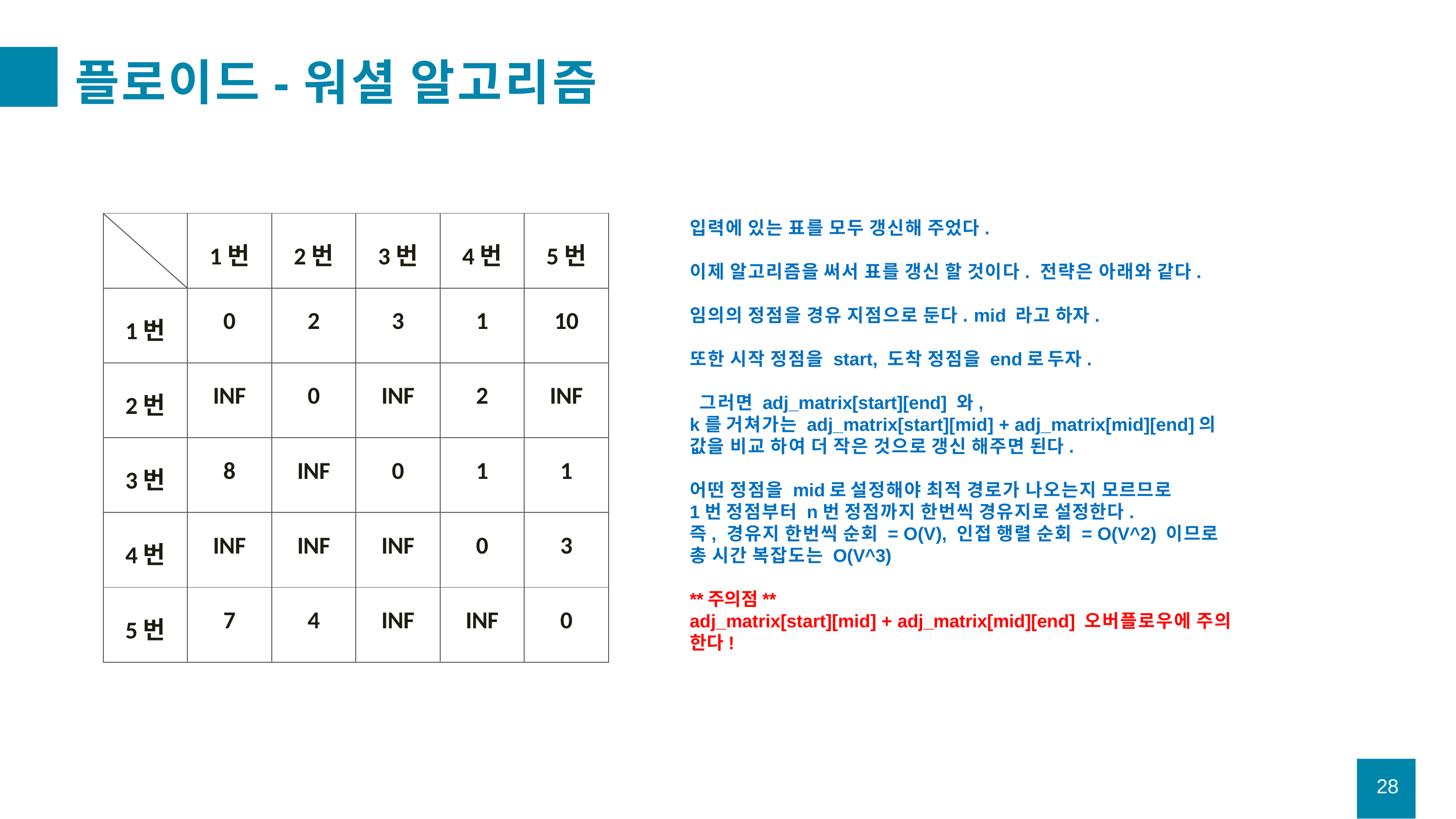

# 플로이드-워셜 알고리즘
|  | 1번 | 2번 | 3번 | 4번 | 5번 |
| --- | --- | --- | --- | --- | --- |
| 1번 | 0 | 2 | 3 | 1 | 10 |
| 2번 | INF | 0 | INF | 2 | INF |
| 3번 | 8 | INF | 0 | 1 | 1 |
| 4번 | INF | INF | INF | 0 | 3 |
| 5번 | 7 | 4 | INF | INF | 0 |

입력에 있는 표를 모두 갱신해 주었다.
이제 알고리즘을 써서 표를 갱신 할 것이다. 전략은 아래와 같다. 임의의 정점을 경유 지점으로 둔다. mid 라고 하자.
또한 시작 정점을 start, 도착 정점을 end로 두자. 그러면 adj_matrix[start][end] 와,
k를 거쳐가는 adj_matrix[start][mid] + adj_matrix[mid][end]의 값을 비교 하여 더 작은 것으로 갱신 해주면 된다.
어떤 정점을 mid로 설정해야 최적 경로가 나오는지 모르므로
1번 정점부터 n번 정점까지 한번씩 경유지로 설정한다.
즉, 경유지 한번씩 순회 = O(V), 인접 행렬 순회 = O(V^2) 이므로
총 시간 복잡도는 O(V^3)
**주의점**
adj_matrix[start][mid] + adj_matrix[mid][end] 오버플로우에 주의 한다!
28